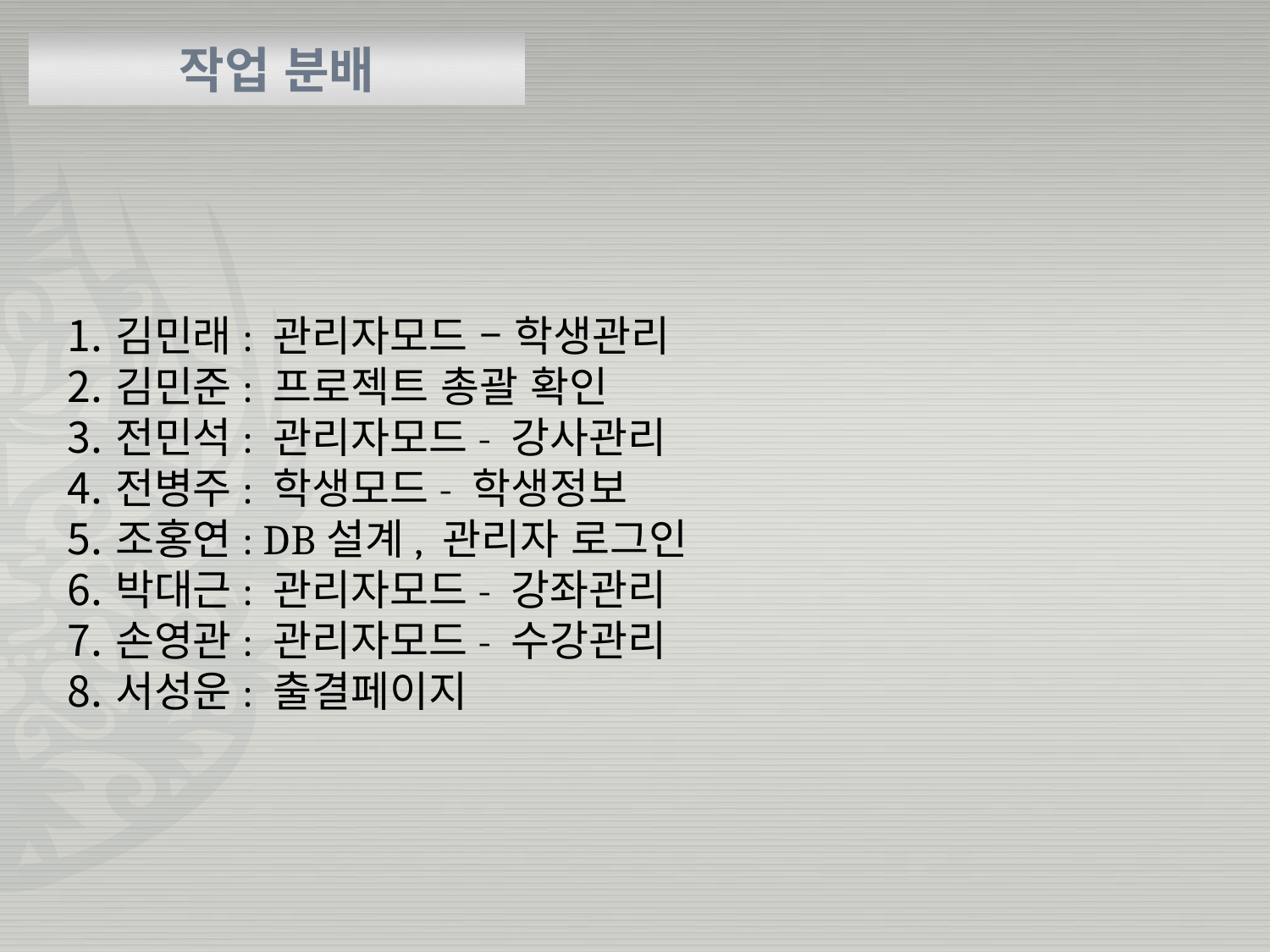

작업 분배
김민래: 관리자모드 – 학생관리
김민준: 프로젝트 총괄 확인
전민석: 관리자모드- 강사관리
전병주: 학생모드- 학생정보
조홍연: DB설계, 관리자 로그인
박대근: 관리자모드- 강좌관리
손영관: 관리자모드- 수강관리
서성운: 출결페이지